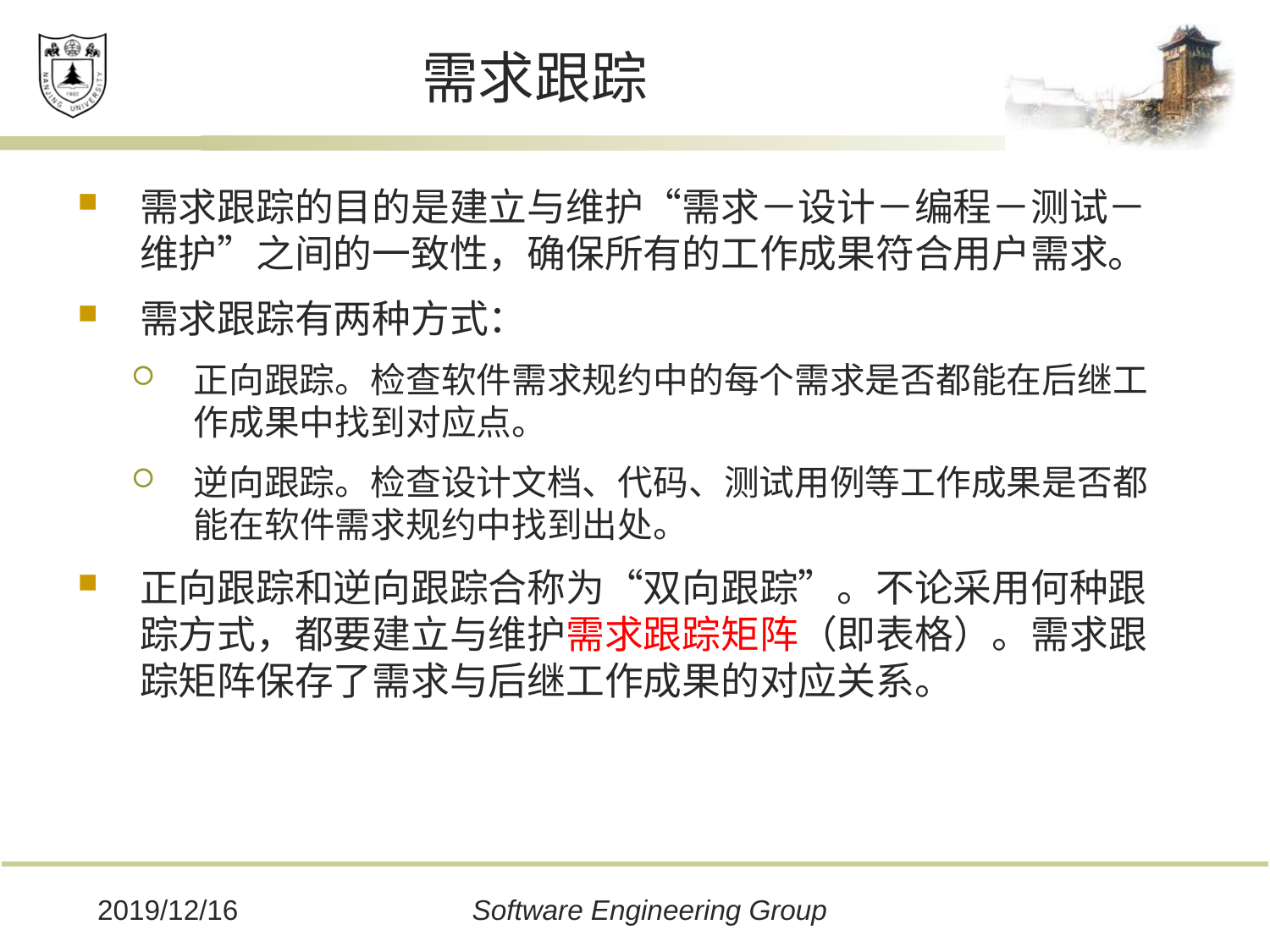

# 需求跟踪
需求跟踪的目的是建立与维护“需求－设计－编程－测试－维护”之间的一致性，确保所有的工作成果符合用户需求。
需求跟踪有两种方式：
正向跟踪。检查软件需求规约中的每个需求是否都能在后继工作成果中找到对应点。
逆向跟踪。检查设计文档、代码、测试用例等工作成果是否都能在软件需求规约中找到出处。
正向跟踪和逆向跟踪合称为“双向跟踪”。不论采用何种跟踪方式，都要建立与维护需求跟踪矩阵（即表格）。需求跟踪矩阵保存了需求与后继工作成果的对应关系。
2019/12/16
Software Engineering Group